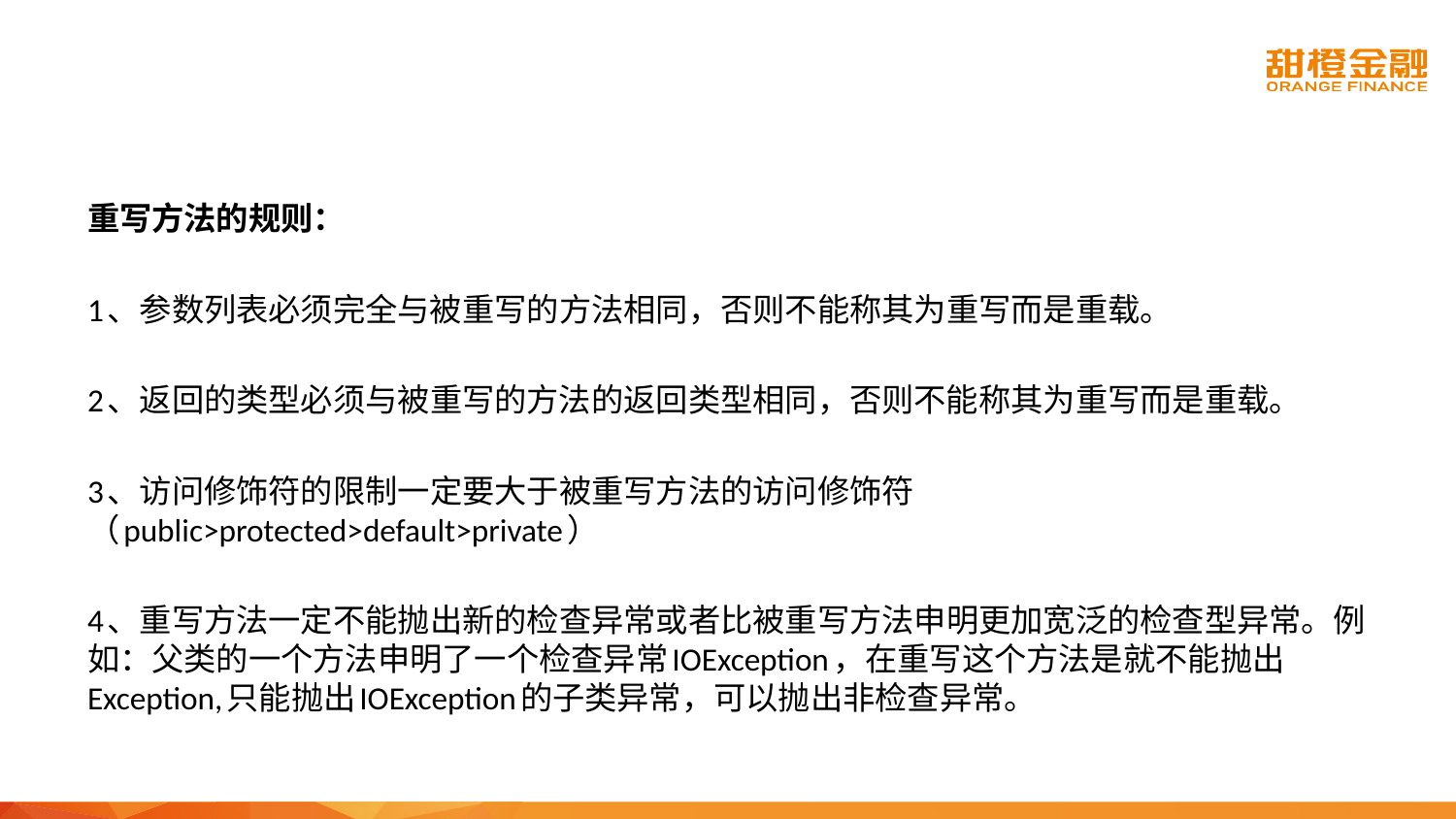

#
重写方法的规则：

1、参数列表必须完全与被重写的方法相同，否则不能称其为重写而是重载。

2、返回的类型必须与被重写的方法的返回类型相同，否则不能称其为重写而是重载。

3、访问修饰符的限制一定要大于被重写方法的访问修饰符（public>protected>default>private）

4、重写方法一定不能抛出新的检查异常或者比被重写方法申明更加宽泛的检查型异常。例如：父类的一个方法申明了一个检查异常IOException，在重写这个方法是就不能抛出Exception,只能抛出IOException的子类异常，可以抛出非检查异常。